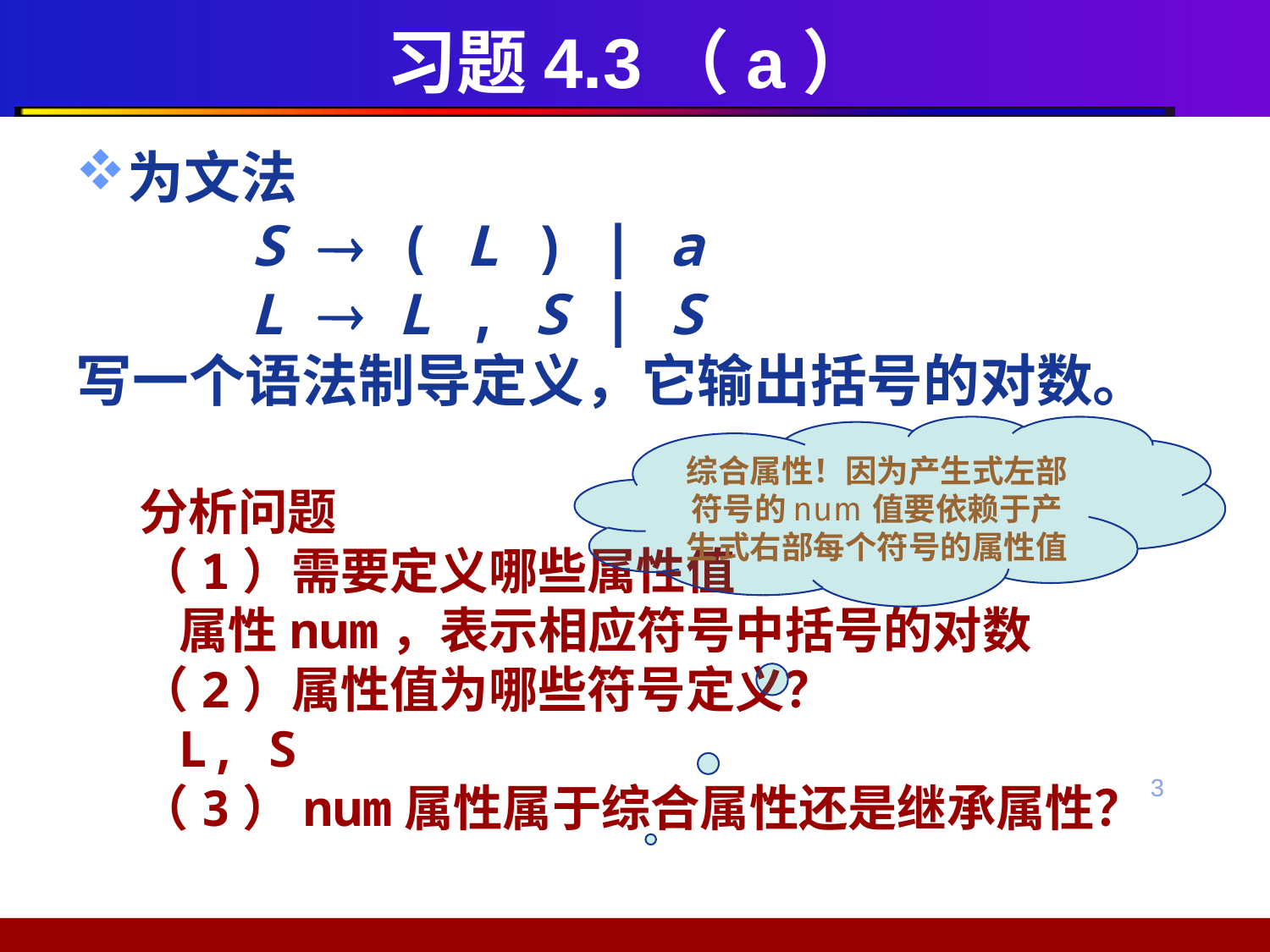

# 习题4.3（a）
为文法
		S → ( L ) | a
		L → L , S | S
写一个语法制导定义，它输出括号的对数。

分析问题
（1）需要定义哪些属性值
	属性num，表示相应符号中括号的对数
（2）属性值为哪些符号定义？
	L, S
（3）num属性属于综合属性还是继承属性？
综合属性！因为产生式左部符号的num值要依赖于产生式右部每个符号的属性值
3